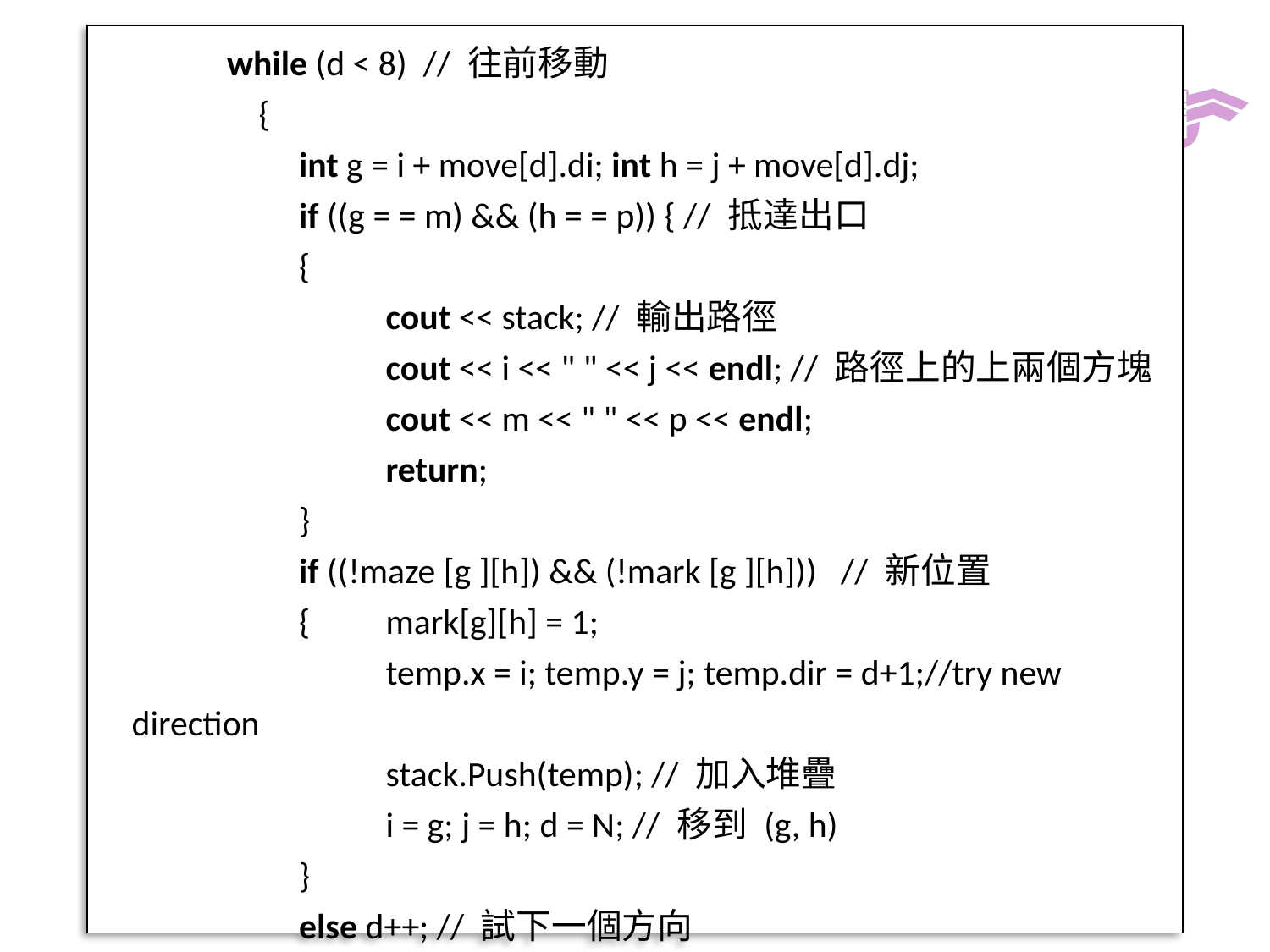

while (d < 8)  // 往前移動
		{
		     int g = i + move[d].di; int h = j + move[d].dj;
		     if ((g = = m) && (h = = p)) { // 抵達出口
 		     {
			cout << stack; // 輸出路徑
			cout << i << " " << j << endl; // 路徑上的上兩個方塊
			cout << m << " " << p << endl;
			return;
		     }
		     if ((!maze [g ][h]) && (!mark [g ][h]))   // 新位置
		     {	mark[g][h] = 1;
			temp.x = i; temp.y = j; temp.dir = d+1;//try new direction
			stack.Push(temp); // 加入堆疊
			i = g; j = h; d = N; // 移到 (g, h)
		     }
		     else d++; // 試下一個方向
		}
	  }
	 cout << "No path in maze." << endl;
}

108